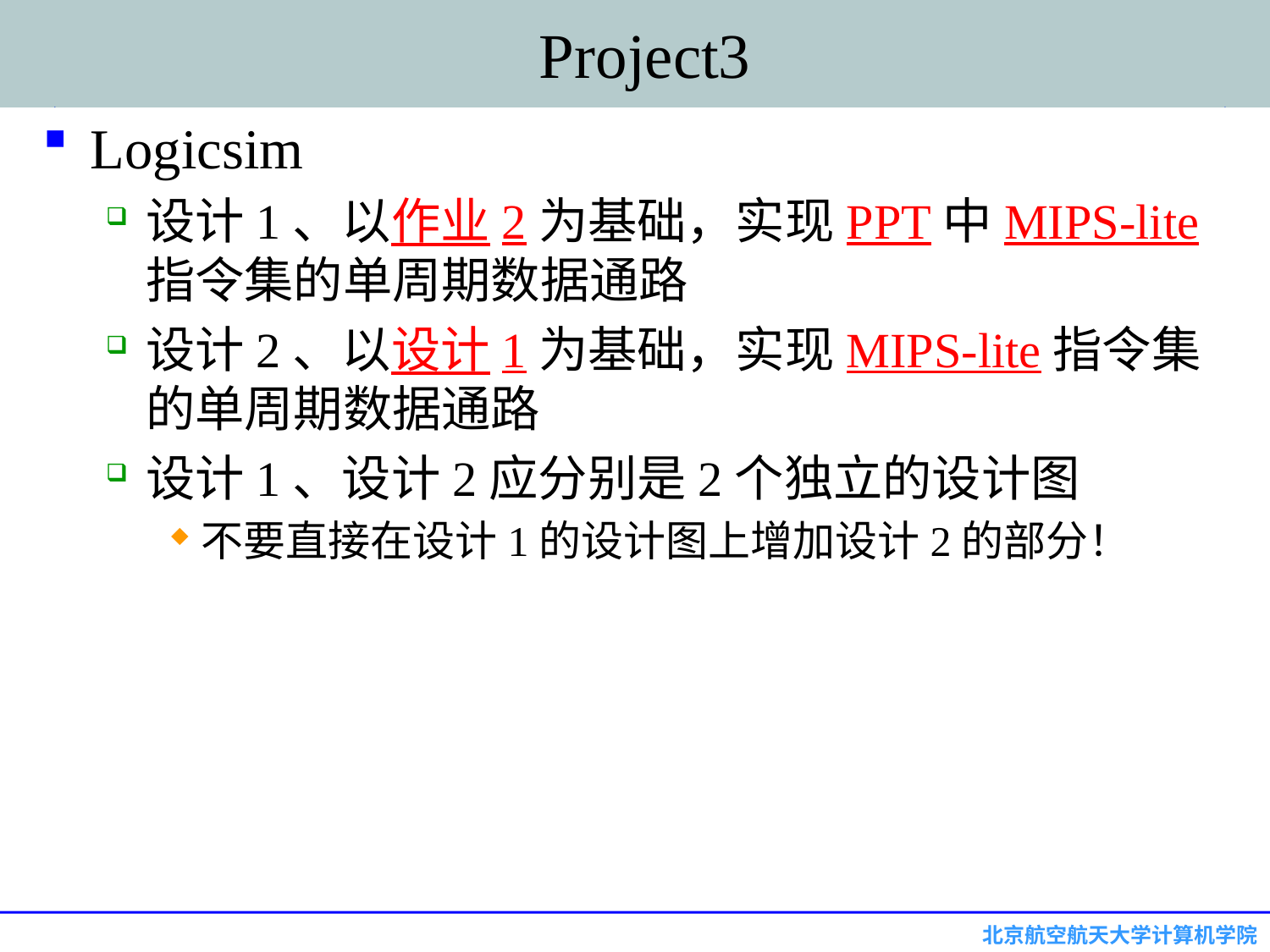

# Project3
Logicsim
设计1、以作业2为基础，实现PPT中MIPS-lite指令集的单周期数据通路
设计2、以设计1为基础，实现MIPS-lite指令集的单周期数据通路
设计1、设计2应分别是2个独立的设计图
不要直接在设计1的设计图上增加设计2的部分！